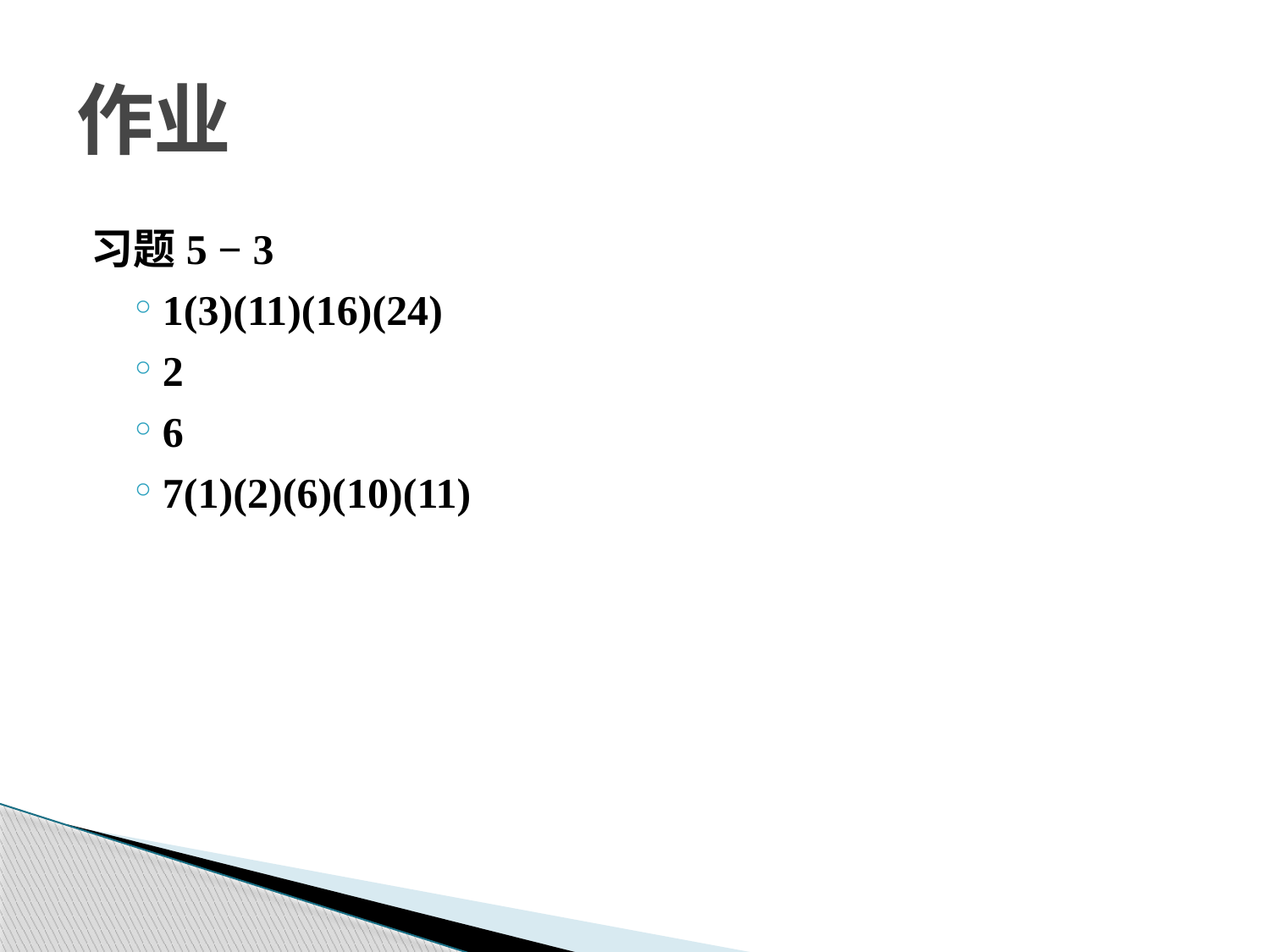

习题5 − 3
1(3)(11)(16)(24)
2
6
7(1)(2)(6)(10)(11)
作业